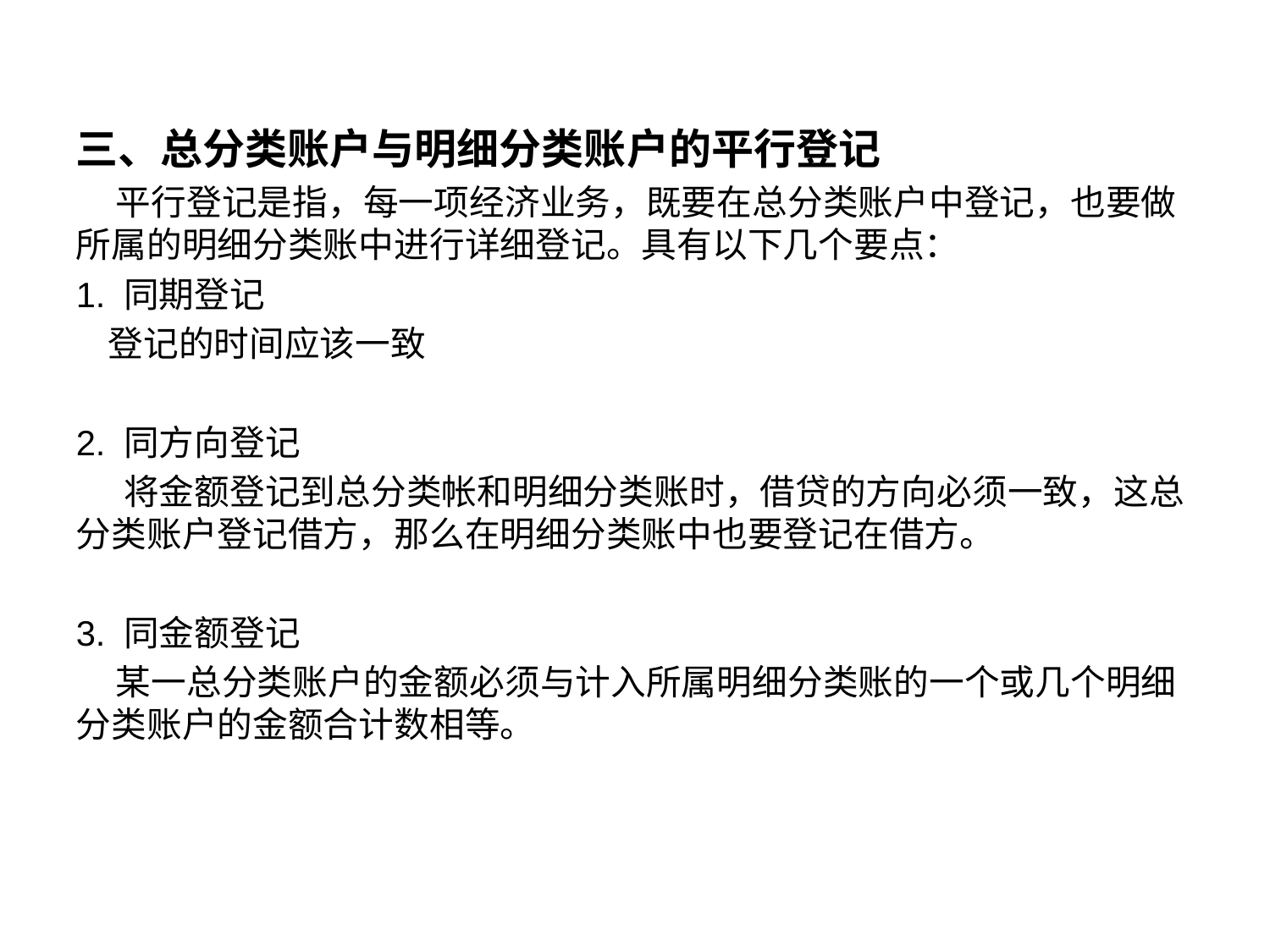

三、总分类账户与明细分类账户的平行登记
    平行登记是指，每一项经济业务，既要在总分类账户中登记，也要做所属的明细分类账中进行详细登记。具有以下几个要点：
1. 同期登记
   登记的时间应该一致

2. 同方向登记
     将金额登记到总分类帐和明细分类账时，借贷的方向必须一致，这总分类账户登记借方，那么在明细分类账中也要登记在借方。

3. 同金额登记
    某一总分类账户的金额必须与计入所属明细分类账的一个或几个明细分类账户的金额合计数相等。

6